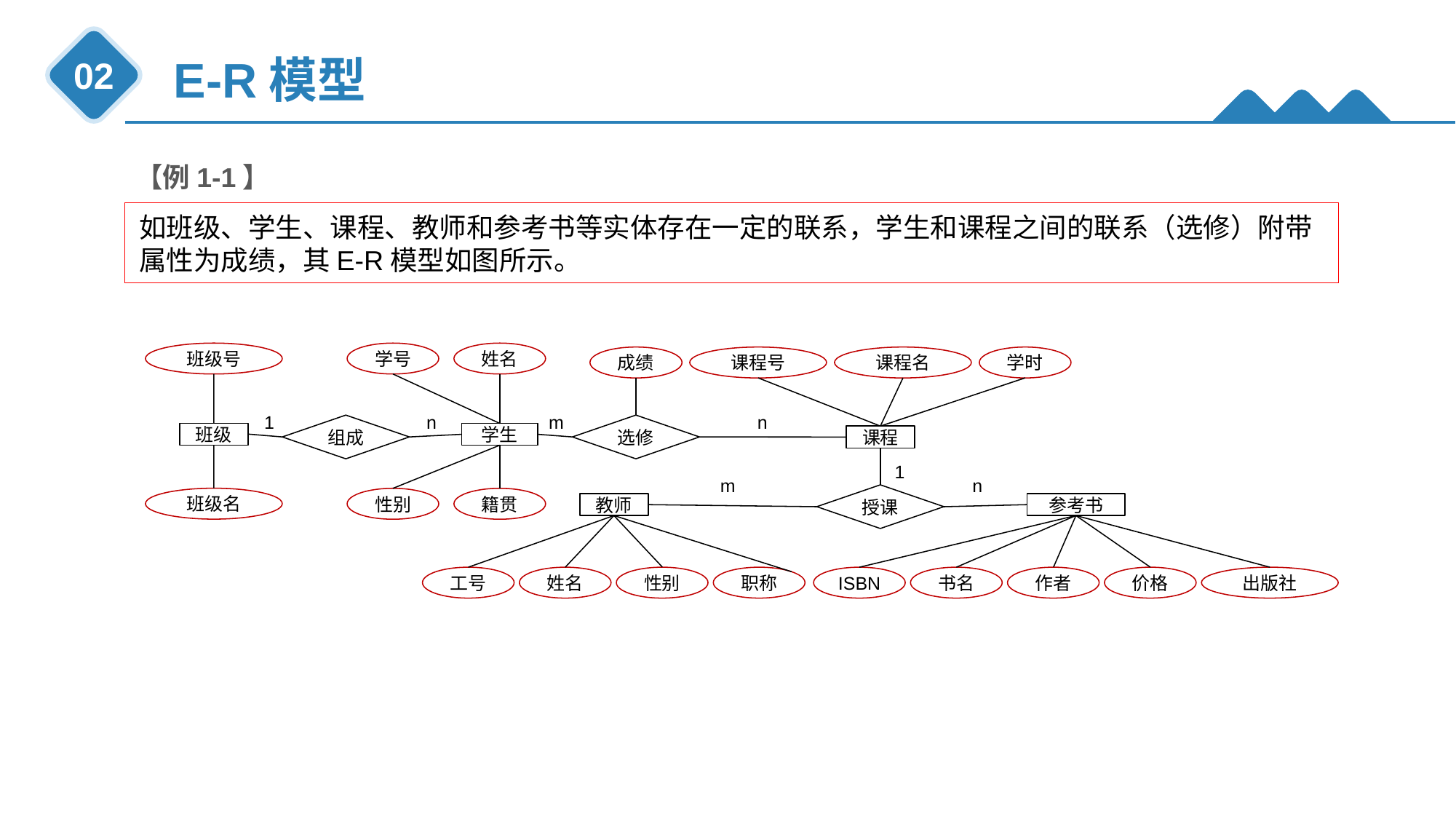

E-R模型
02

【例1-1】
如班级、学生、课程、教师和参考书等实体存在一定的联系，学生和课程之间的联系（选修）附带属性为成绩，其E-R模型如图所示。
学号
姓名
班级号
课程号
课程名
学时
成绩
1
n
m
n
组成
选修
班级
学生
课程
1
m
n
授课
教师
参考书
班级名
性别
籍贯
ISBN
书名
作者
价格
出版社
工号
姓名
性别
职称